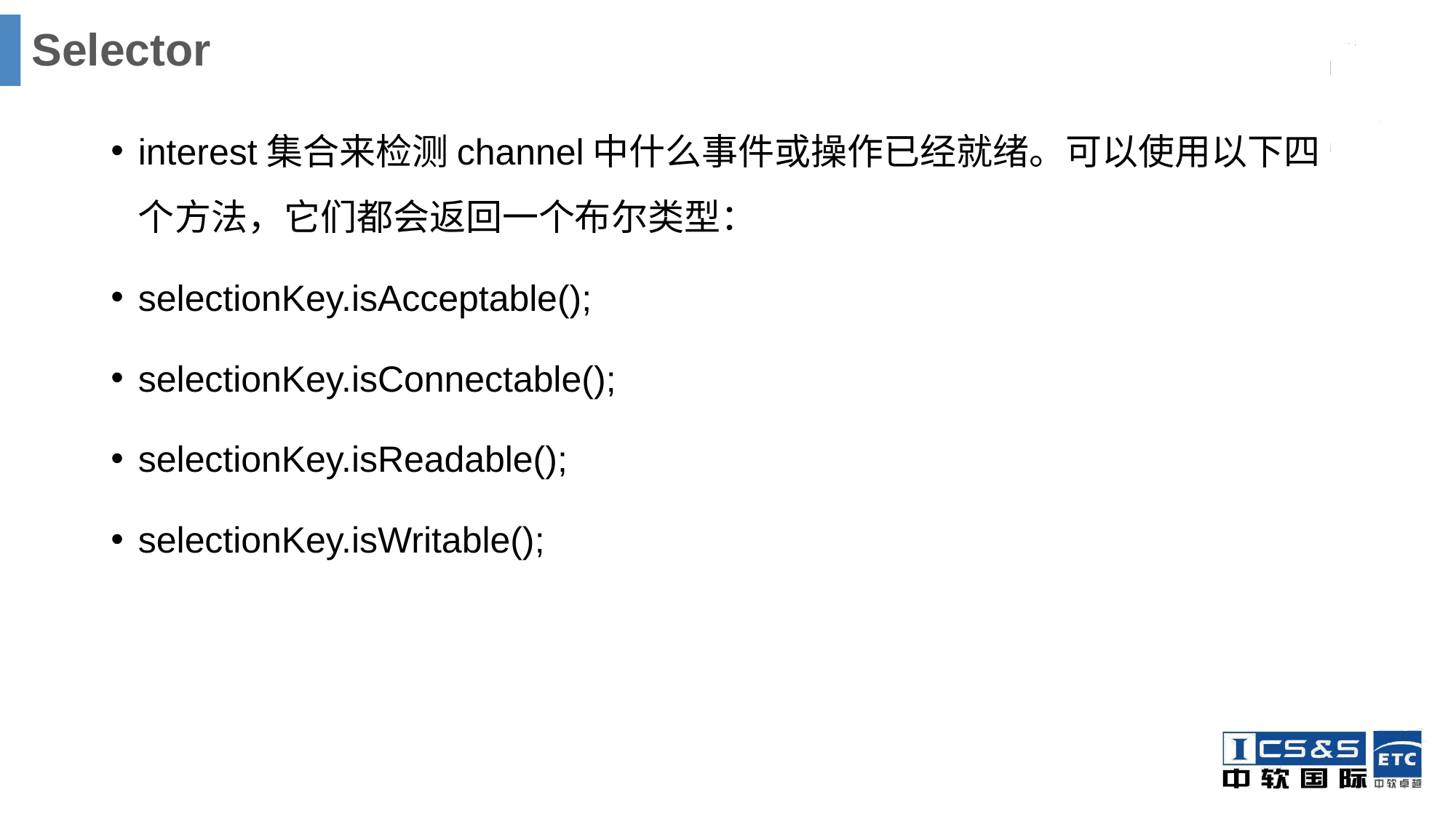

# Selector
interest集合来检测channel中什么事件或操作已经就绪。可以使用以下四个方法，它们都会返回一个布尔类型：
selectionKey.isAcceptable();
selectionKey.isConnectable();
selectionKey.isReadable();
selectionKey.isWritable();